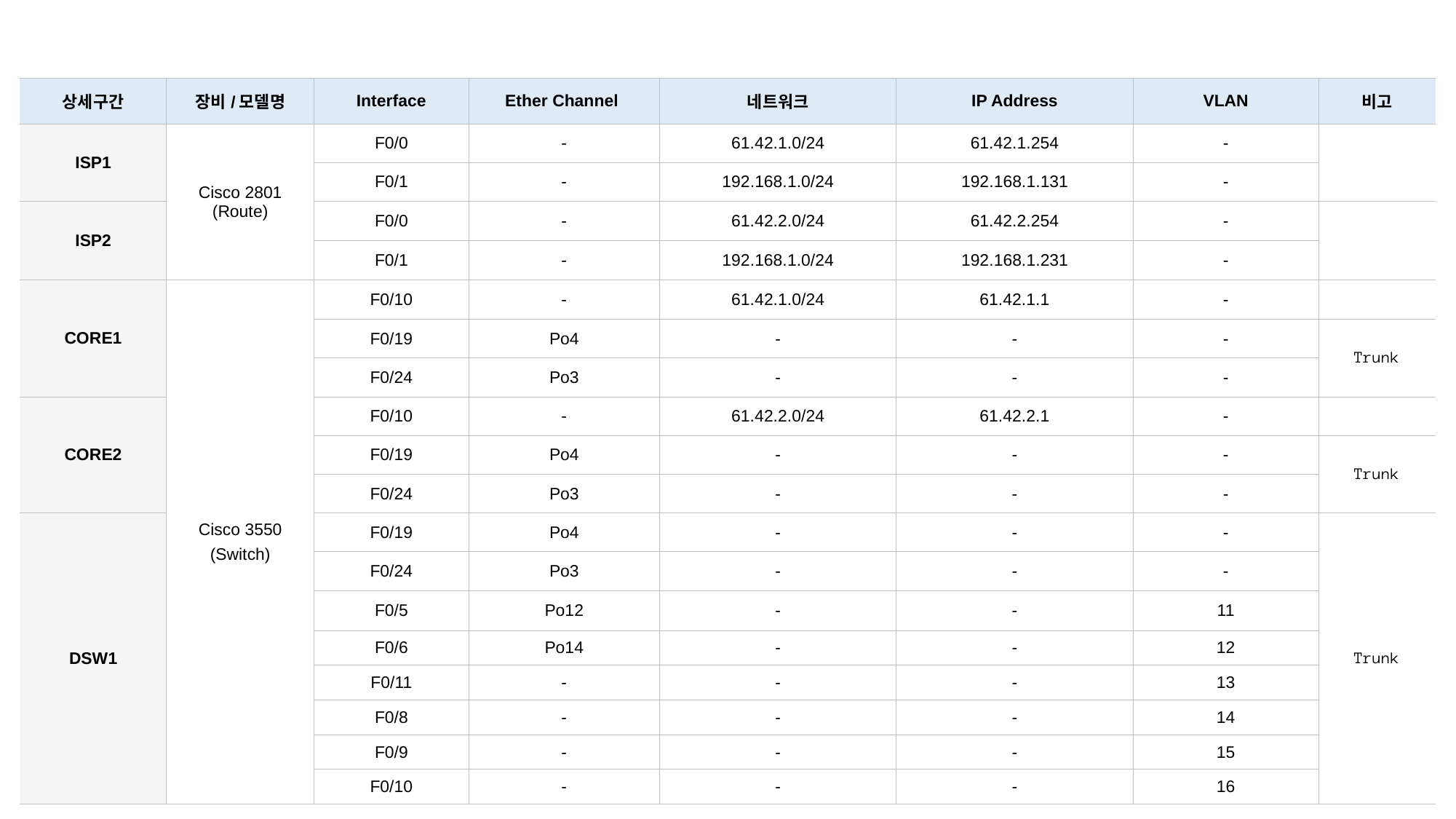

| 상세구간 | 장비/모델명 | Interface | Ether Channel | 네트워크 | IP Address | VLAN | 비고 |
| --- | --- | --- | --- | --- | --- | --- | --- |
| ISP1 | Cisco 2801 (Route) | F0/0 | - | 61.42.1.0/24 | 61.42.1.254 | - |  |
|  |  | F0/1 | - | 192.168.1.0/24 | 192.168.1.131 | - |  |
| ISP2 |  | F0/0 | - | 61.42.2.0/24 | 61.42.2.254 | - |  |
|  |  | F0/1 | - | 192.168.1.0/24 | 192.168.1.231 | - |  |
| CORE1 | Cisco 3550 (Switch) | F0/10 | - | 61.42.1.0/24 | 61.42.1.1 | - |  |
|  |  | F0/19 | Po4 | - | - | - | Trunk |
|  |  | F0/24 | Po3 | - | - | - |  |
| CORE2 |  | F0/10 | - | 61.42.2.0/24 | 61.42.2.1 | - |  |
|  |  | F0/19 | Po4 | - | - | - | Trunk |
|  |  | F0/24 | Po3 | - | - | - |  |
| DSW1 |  | F0/19 | Po4 | - | - | - | Trunk |
|  |  | F0/24 | Po3 | - | - | - |  |
|  |  | F0/5 | Po12 | - | - | 11 |  |
|  |  | F0/6 | Po14 | - | - | 12 |  |
|  |  | F0/11 | - | - | - | 13 |  |
|  |  | F0/8 | - | - | - | 14 |  |
|  |  | F0/9 | - | - | - | 15 |  |
|  |  | F0/10 | - | - | - | 16 |  |